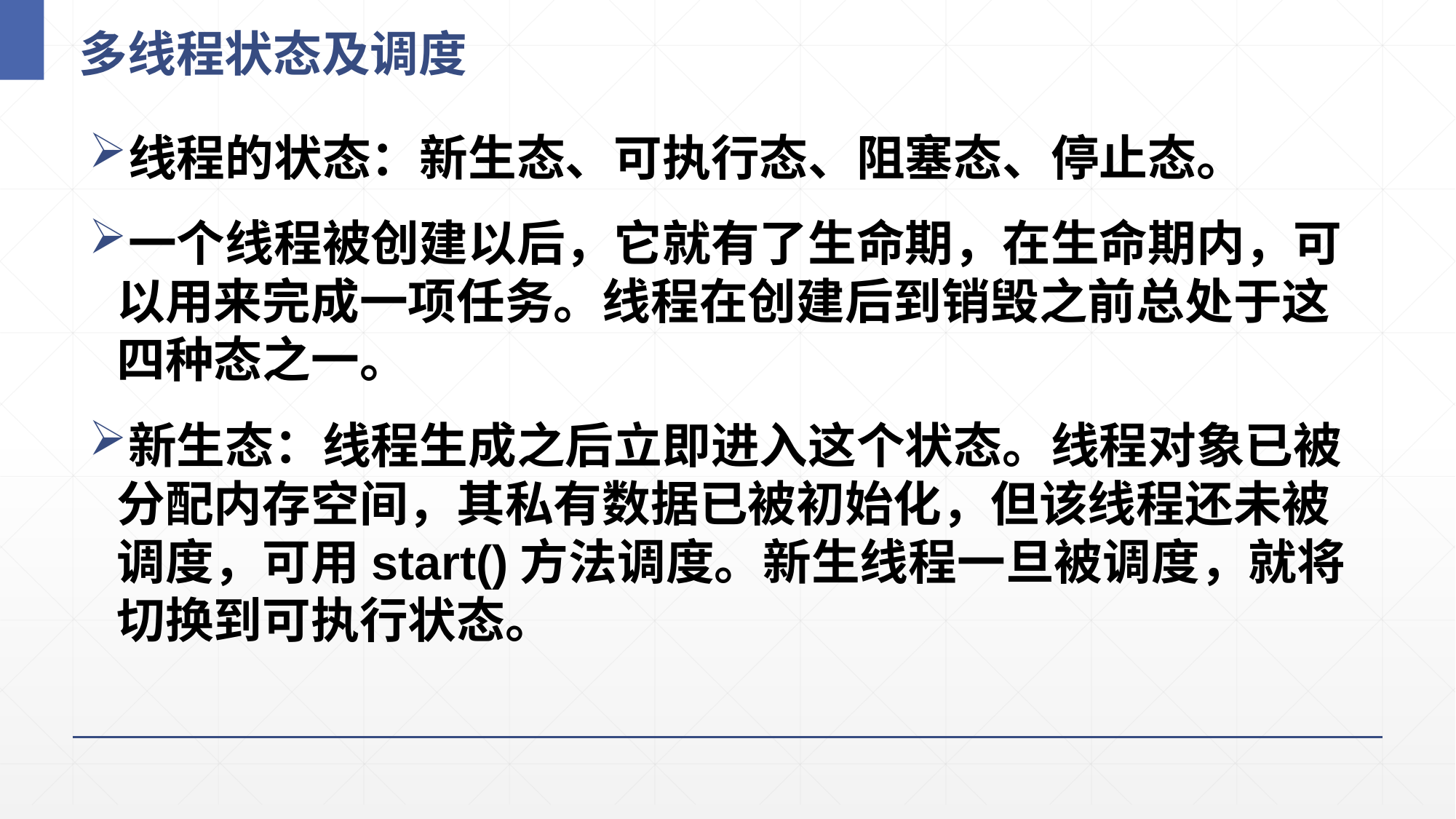

# 多线程状态及调度
线程的状态：新生态、可执行态、阻塞态、停止态。
一个线程被创建以后，它就有了生命期，在生命期内，可以用来完成一项任务。线程在创建后到销毁之前总处于这四种态之一。
新生态：线程生成之后立即进入这个状态。线程对象已被分配内存空间，其私有数据已被初始化，但该线程还未被调度，可用start()方法调度。新生线程一旦被调度，就将切换到可执行状态。